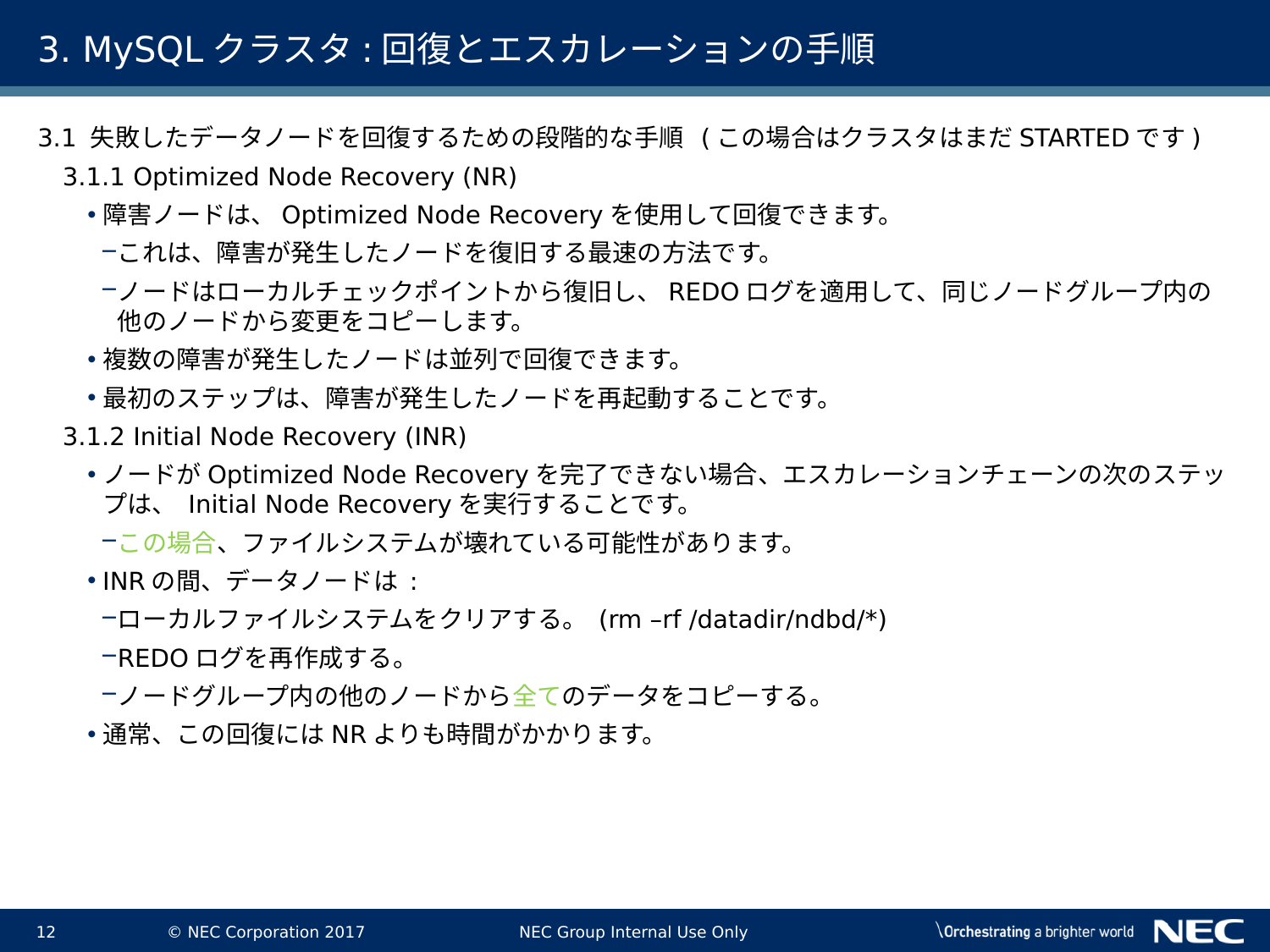

# 3. MySQLクラスタ:回復とエスカレーションの手順
3.1 失敗したデータノードを回復するための段階的な手順  (この場合はクラスタはまだSTARTEDです)
3.1.1 Optimized Node Recovery (NR)
障害ノードは、Optimized Node Recoveryを使用して回復できます。
これは、障害が発生したノードを復旧する最速の方法です。
ノードはローカルチェックポイントから復旧し、REDOログを適用して、同じノードグループ内の他のノードから変更をコピーします。
複数の障害が発生したノードは並列で回復できます。
最初のステップは、障害が発生したノードを再起動することです。
3.1.2 Initial Node Recovery (INR)
ノードがOptimized Node Recoveryを完了できない場合、エスカレーションチェーンの次のステップは、 Initial Node Recoveryを実行することです。
この場合、ファイルシステムが壊れている可能性があります。
INRの間、データノードは :
ローカルファイルシステムをクリアする。 (rm –rf /datadir/ndbd/*)
REDOログを再作成する。
ノードグループ内の他のノードから全てのデータをコピーする。
通常、この回復にはNRよりも時間がかかります。